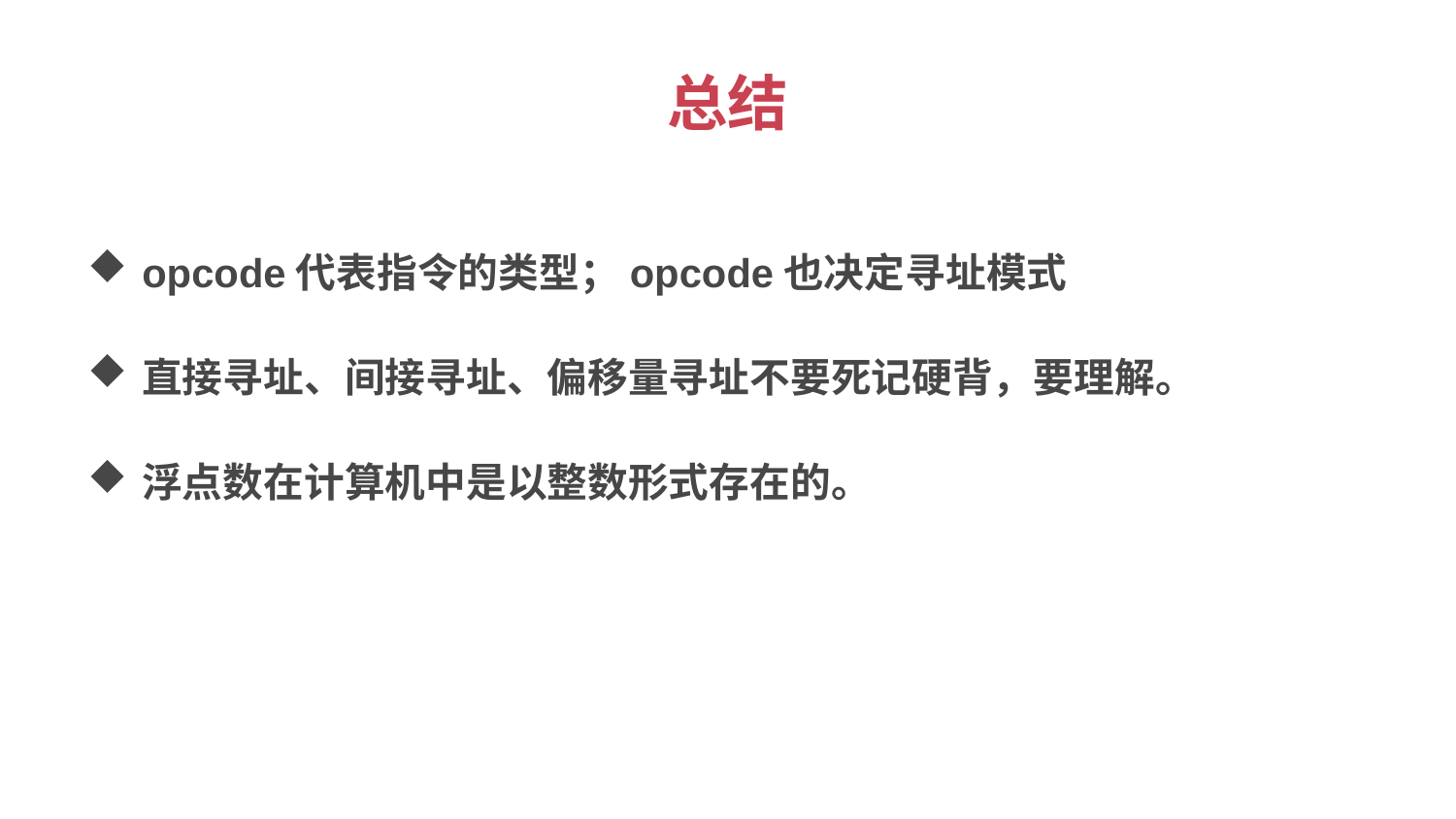

# 总结
opcode代表指令的类型；opcode也决定寻址模式
直接寻址、间接寻址、偏移量寻址不要死记硬背，要理解。
浮点数在计算机中是以整数形式存在的。